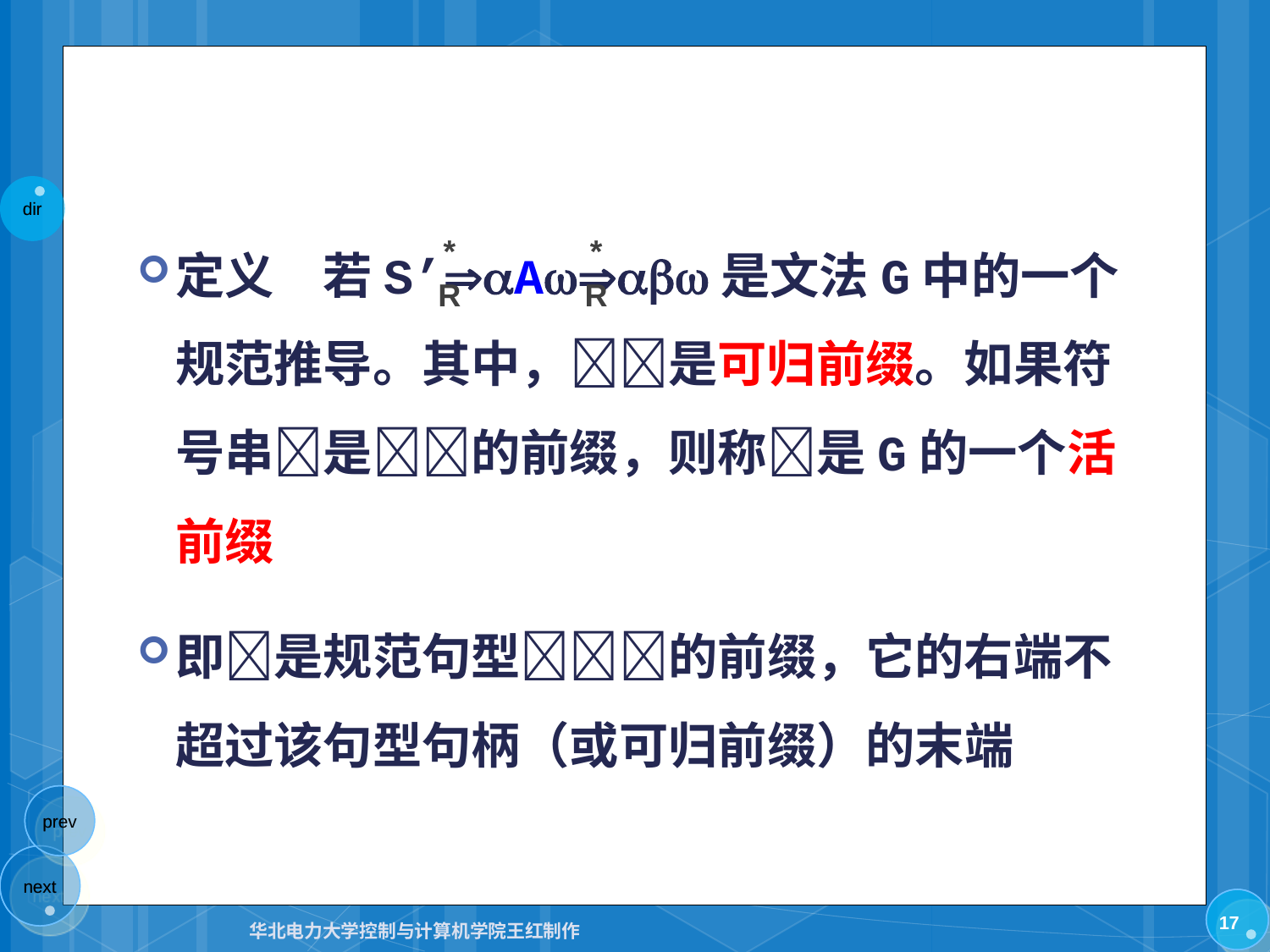

#
定义　若S’⇒αAω⇒αβω是文法G中的一个规范推导。其中，αβ是可归前缀。如果符号串γ是αβ的前缀，则称γ是G的一个活前缀
即γ是规范句型αβω的前缀，它的右端不超过该句型句柄（或可归前缀）的末端
*
R
*
R
17
华北电力大学控制与计算机学院王红制作